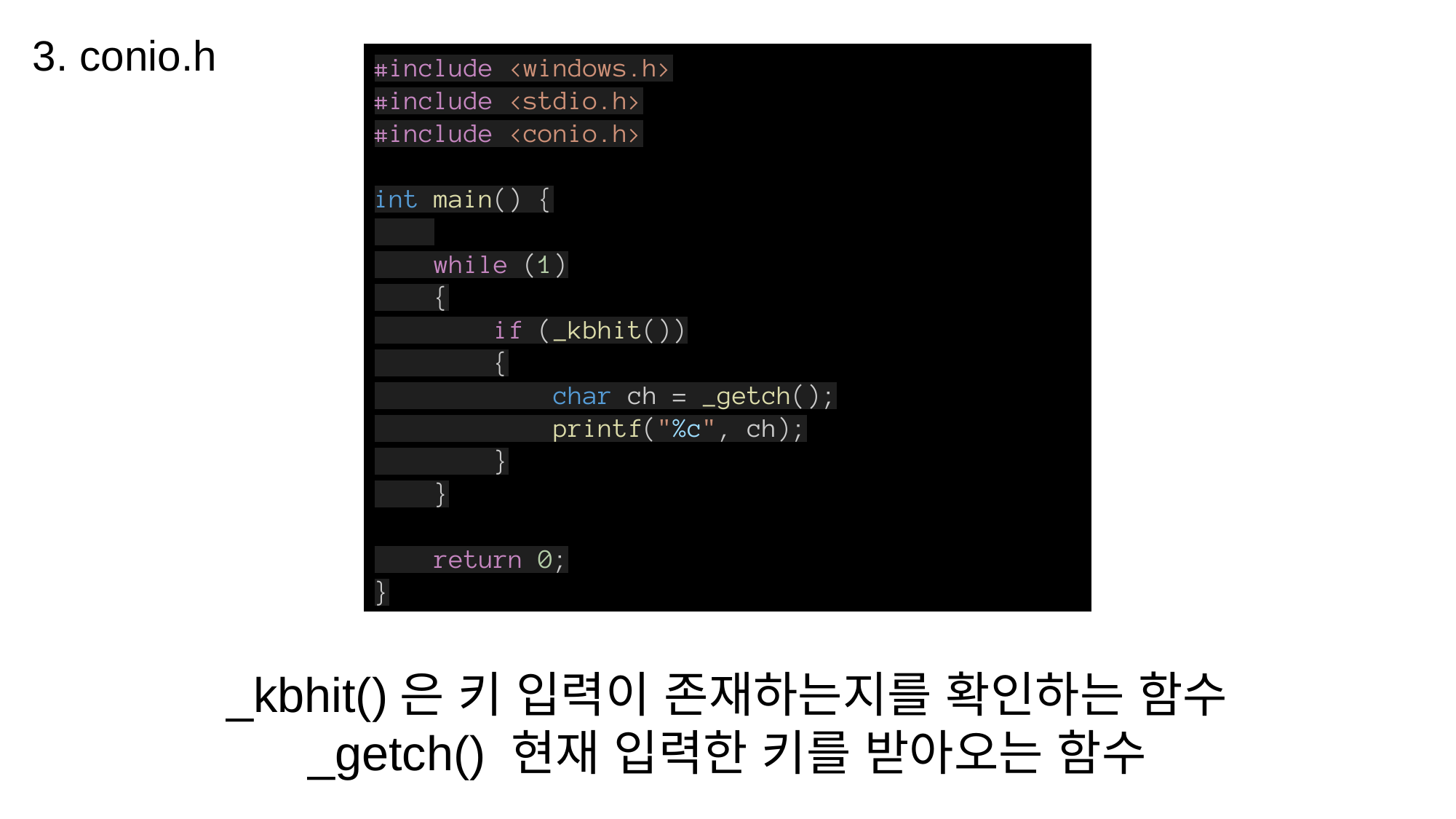

3. conio.h
#include <windows.h>
#include <stdio.h>
#include <conio.h>
int main() {

    while (1)
    {
        if (_kbhit())
        {
            char ch = _getch();
            printf("%c", ch);
        }
    }
    return 0;
}
_kbhit()은 키 입력이 존재하는지를 확인하는 함수
_getch() 현재 입력한 키를 받아오는 함수